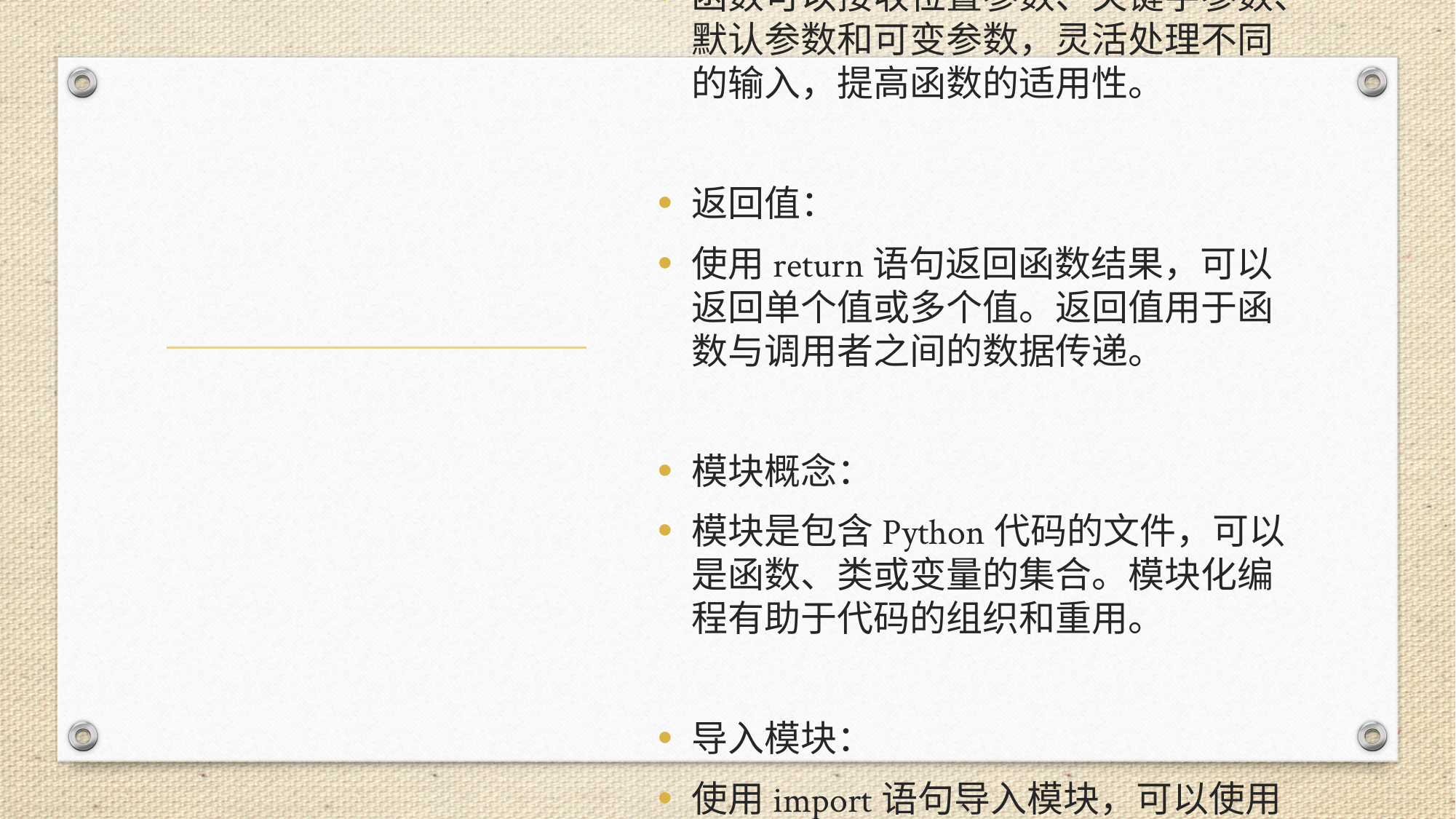

函数定义：
函数是可重用的代码块，通过def关键字定义。它可以接收参数并返回结果，提升代码的结构性和可读性。

函数调用：
通过函数名和括号来调用函数，可以传递参数并获取返回值。正确调用函数是实现功能的关键。

参数类型：
函数可以接收位置参数、关键字参数、默认参数和可变参数，灵活处理不同的输入，提高函数的适用性。

返回值：
使用return语句返回函数结果，可以返回单个值或多个值。返回值用于函数与调用者之间的数据传递。

模块概念：
模块是包含Python代码的文件，可以是函数、类或变量的集合。模块化编程有助于代码的组织和重用。

导入模块：
使用import语句导入模块，可以使用模块中的函数和变量。支持导入标准库和自定义模块，丰富了代码功能。

模块使用示例：
通过示例展示如何创建和使用模块，帮助理解模块的实际应用场景和编程技巧。

最佳实践：
编写清晰、简洁的函数与模块，遵循命名规范和文档注释，确保代码可读性和可维护性。
#